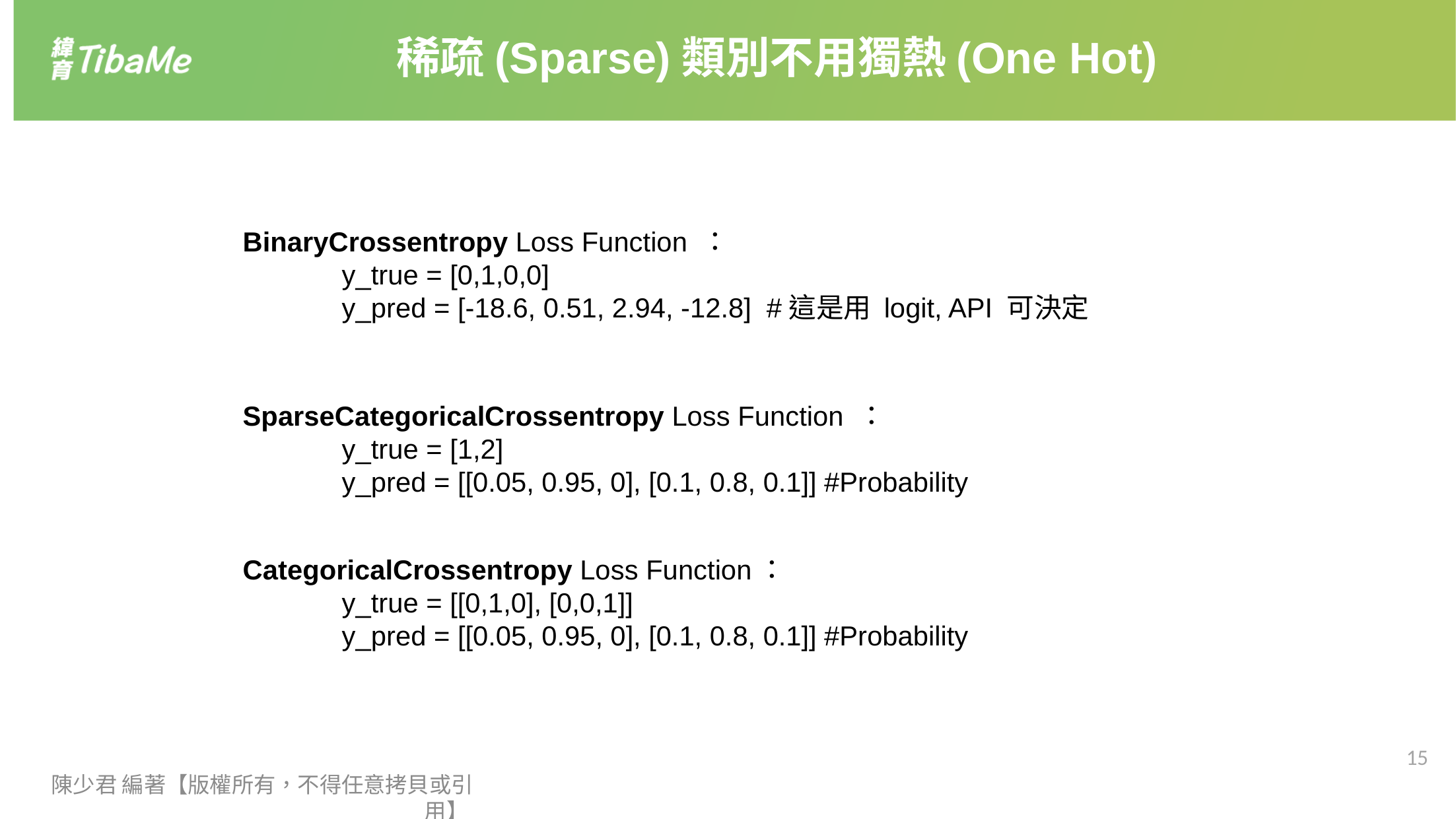

稀疏(Sparse)類別不用獨熱(One Hot)
BinaryCrossentropy Loss Function ：
	y_true = [0,1,0,0]
	y_pred = [-18.6, 0.51, 2.94, -12.8]  #這是用 logit, API 可決定
SparseCategoricalCrossentropy Loss Function ：
	y_true = [1,2]
	y_pred = [[0.05, 0.95, 0], [0.1, 0.8, 0.1]] #Probability
CategoricalCrossentropy Loss Function：
	y_true = [[0,1,0], [0,0,1]]
	y_pred = [[0.05, 0.95, 0], [0.1, 0.8, 0.1]] #Probability